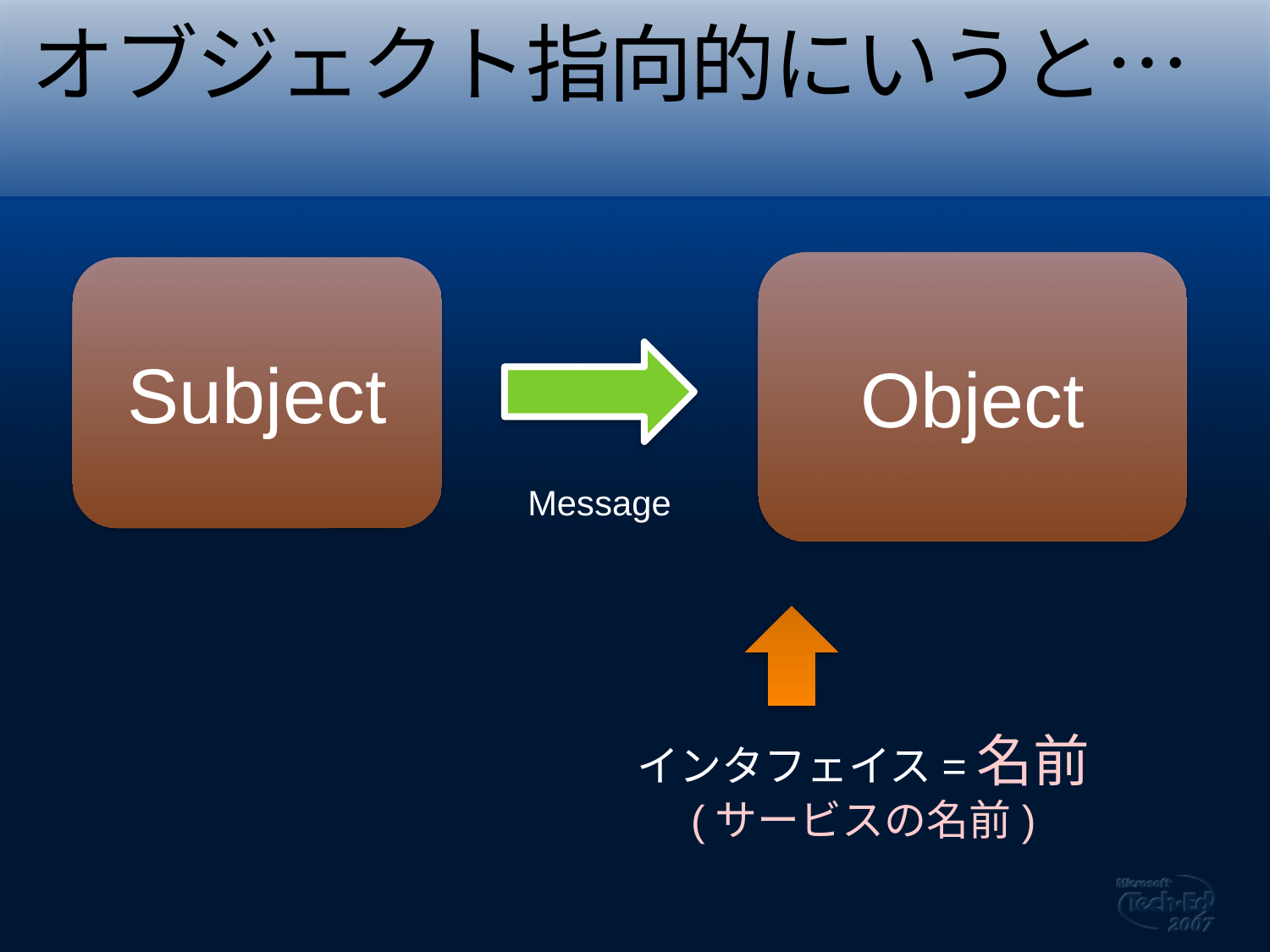

# オブジェクト指向的にいうと…
Object
Subject

Message

インタフェイス=名前
(サービスの名前)